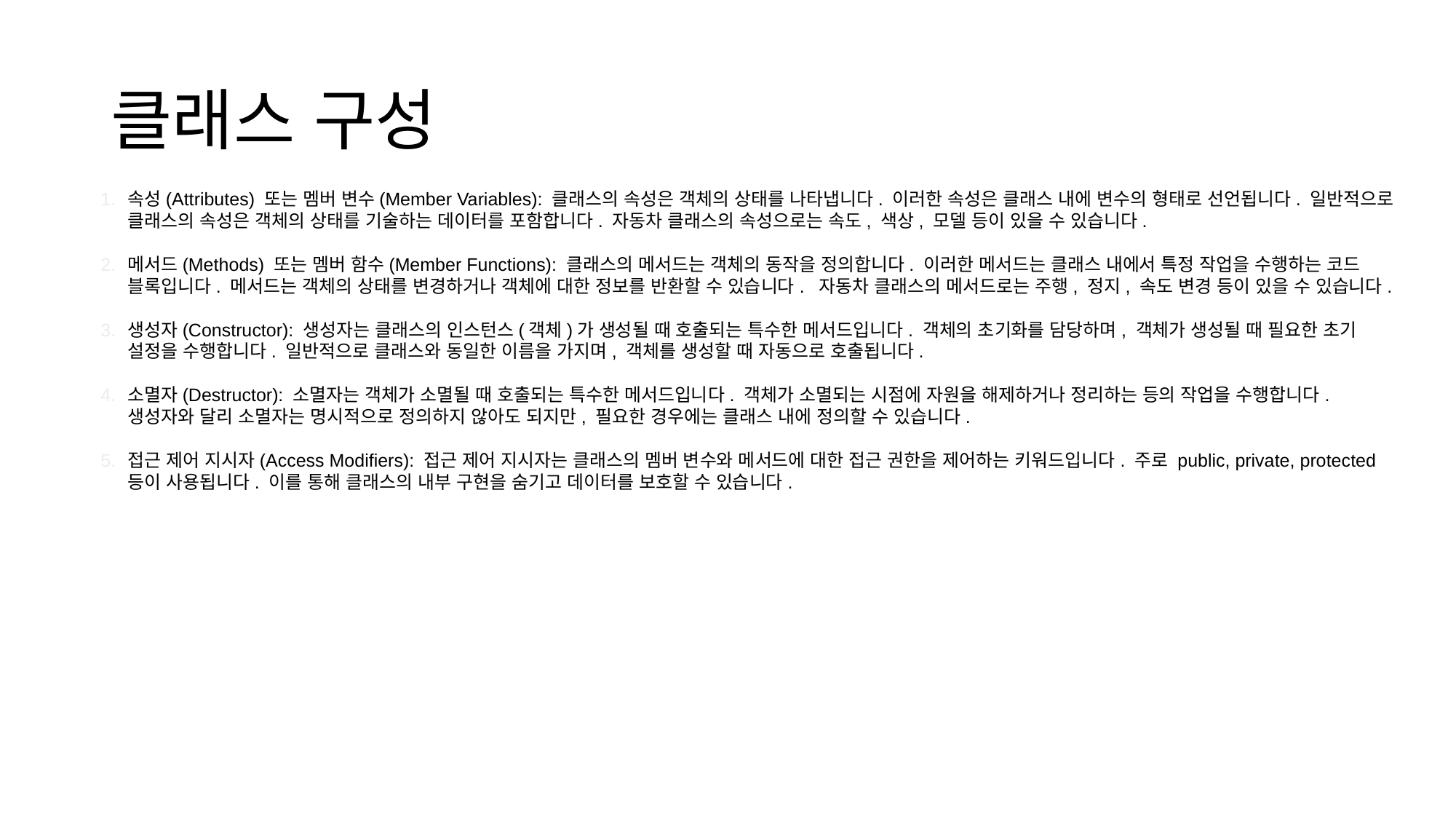

# 클래스 구성
속성(Attributes) 또는 멤버 변수(Member Variables): 클래스의 속성은 객체의 상태를 나타냅니다. 이러한 속성은 클래스 내에 변수의 형태로 선언됩니다. 일반적으로 클래스의 속성은 객체의 상태를 기술하는 데이터를 포함합니다. 자동차 클래스의 속성으로는 속도, 색상, 모델 등이 있을 수 있습니다.

메서드(Methods) 또는 멤버 함수(Member Functions): 클래스의 메서드는 객체의 동작을 정의합니다. 이러한 메서드는 클래스 내에서 특정 작업을 수행하는 코드 블록입니다. 메서드는 객체의 상태를 변경하거나 객체에 대한 정보를 반환할 수 있습니다.  자동차 클래스의 메서드로는 주행, 정지, 속도 변경 등이 있을 수 있습니다.

생성자(Constructor): 생성자는 클래스의 인스턴스(객체)가 생성될 때 호출되는 특수한 메서드입니다. 객체의 초기화를 담당하며, 객체가 생성될 때 필요한 초기 설정을 수행합니다. 일반적으로 클래스와 동일한 이름을 가지며, 객체를 생성할 때 자동으로 호출됩니다.

소멸자(Destructor): 소멸자는 객체가 소멸될 때 호출되는 특수한 메서드입니다. 객체가 소멸되는 시점에 자원을 해제하거나 정리하는 등의 작업을 수행합니다. 생성자와 달리 소멸자는 명시적으로 정의하지 않아도 되지만, 필요한 경우에는 클래스 내에 정의할 수 있습니다.

접근 제어 지시자(Access Modifiers): 접근 제어 지시자는 클래스의 멤버 변수와 메서드에 대한 접근 권한을 제어하는 키워드입니다. 주로 public, private, protected 등이 사용됩니다. 이를 통해 클래스의 내부 구현을 숨기고 데이터를 보호할 수 있습니다.